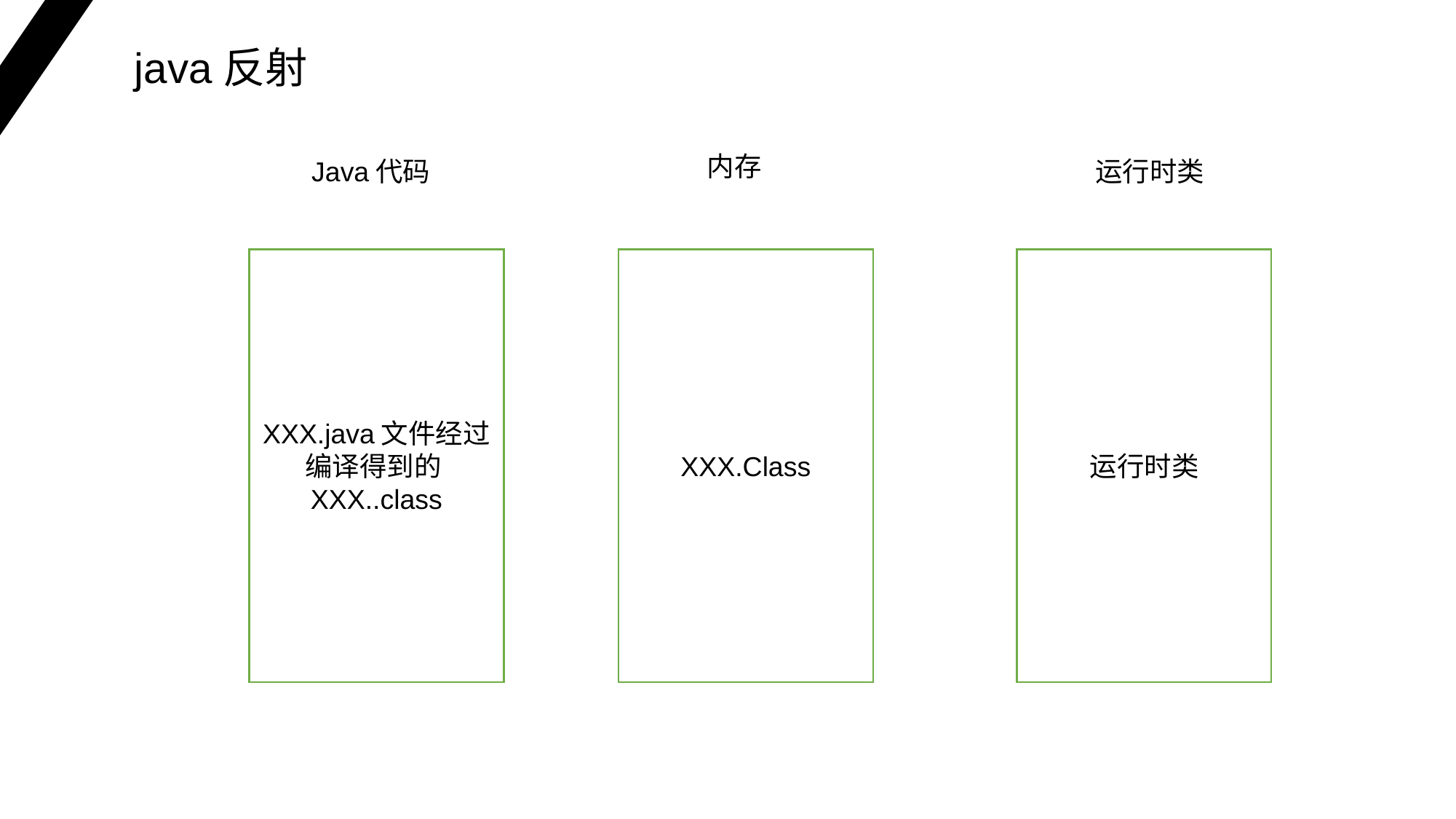

java反射
内存
Java代码
运行时类
XXX.java文件经过编译得到的XXX..class
XXX.Class
运行时类